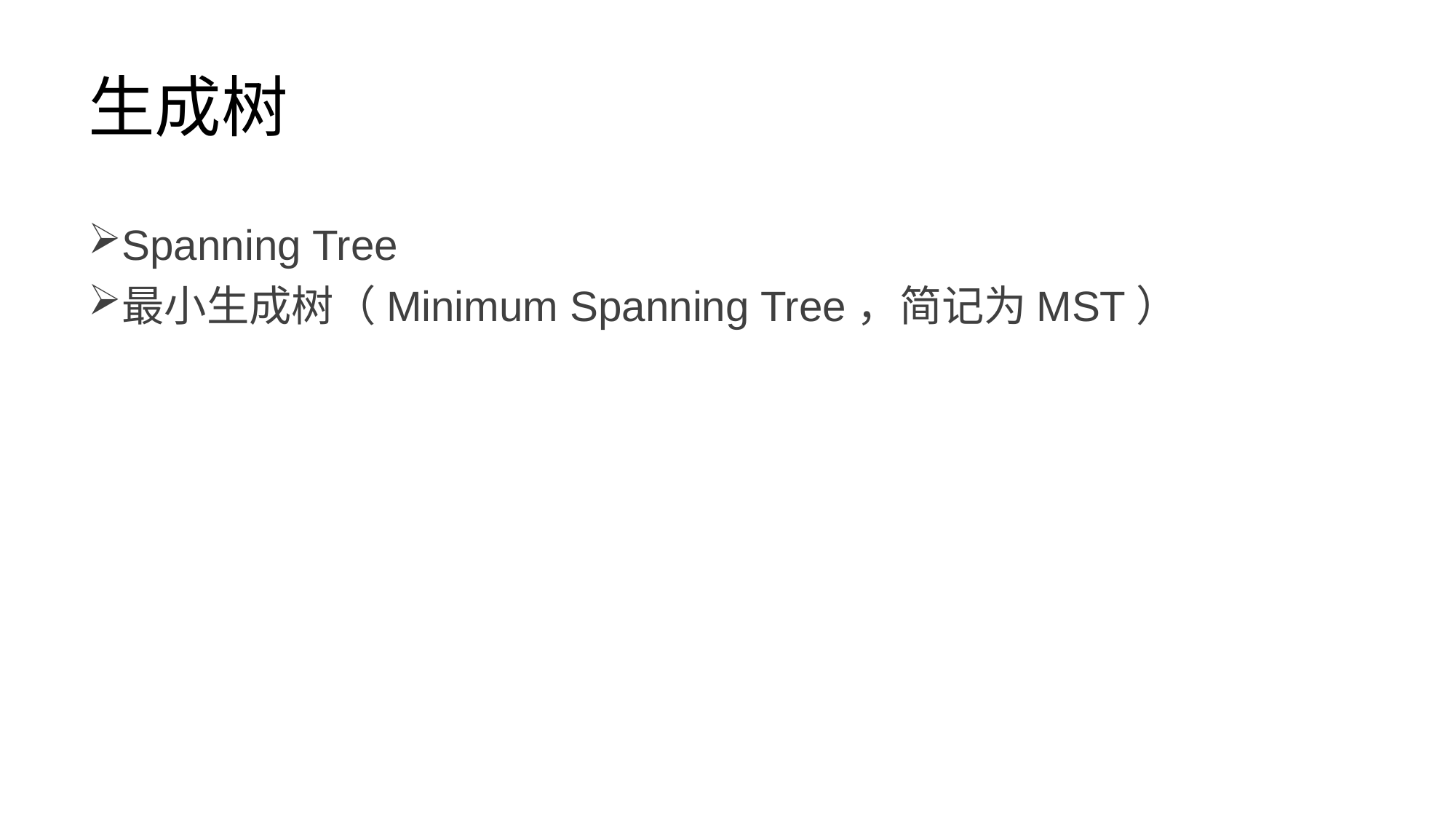

# 生成树
Spanning Tree
最小生成树（Minimum Spanning Tree，简记为MST）